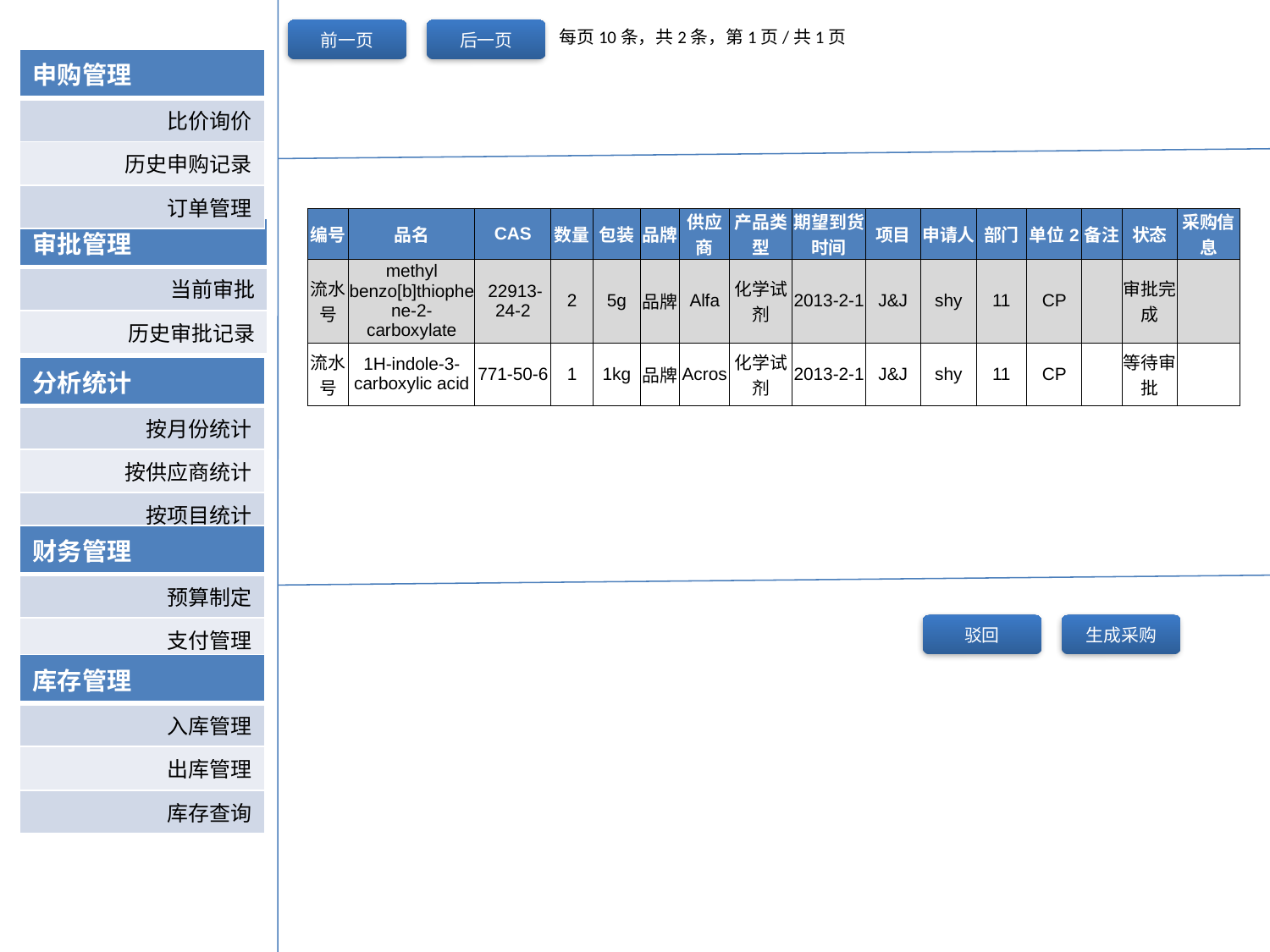

前一页
后一页
每页10条，共2条，第1页/共1页
| 申购管理 |
| --- |
| 比价询价 |
| 历史申购记录 |
| 订单管理 |
| 编号 | 品名 | CAS | 数量 | 包装 | 品牌 | 供应商 | 产品类型 | 期望到货时间 | 项目 | 申请人 | 部门 | 单位2 | 备注 | 状态 | 采购信息 |
| --- | --- | --- | --- | --- | --- | --- | --- | --- | --- | --- | --- | --- | --- | --- | --- |
| 流水号 | methyl benzo[b]thiophene-2-carboxylate | 22913-24-2 | 2 | 5g | 品牌 | Alfa | 化学试剂 | 2013-2-1 | J&J | shy | 11 | CP |  | 审批完成 |  |
| 流水号 | 1H-indole-3-carboxylic acid | 771-50-6 | 1 | 1kg | 品牌 | Acros | 化学试剂 | 2013-2-1 | J&J | shy | 11 | CP |  | 等待审批 |  |
| 审批管理 |
| --- |
| 当前审批 |
| 历史审批记录 |
| 分析统计 |
| --- |
| 按月份统计 |
| 按供应商统计 |
| 按项目统计 |
| 财务管理 |
| --- |
| 预算制定 |
| 支付管理 |
驳回
生成采购
| 库存管理 |
| --- |
| 入库管理 |
| 出库管理 |
| 库存查询 |